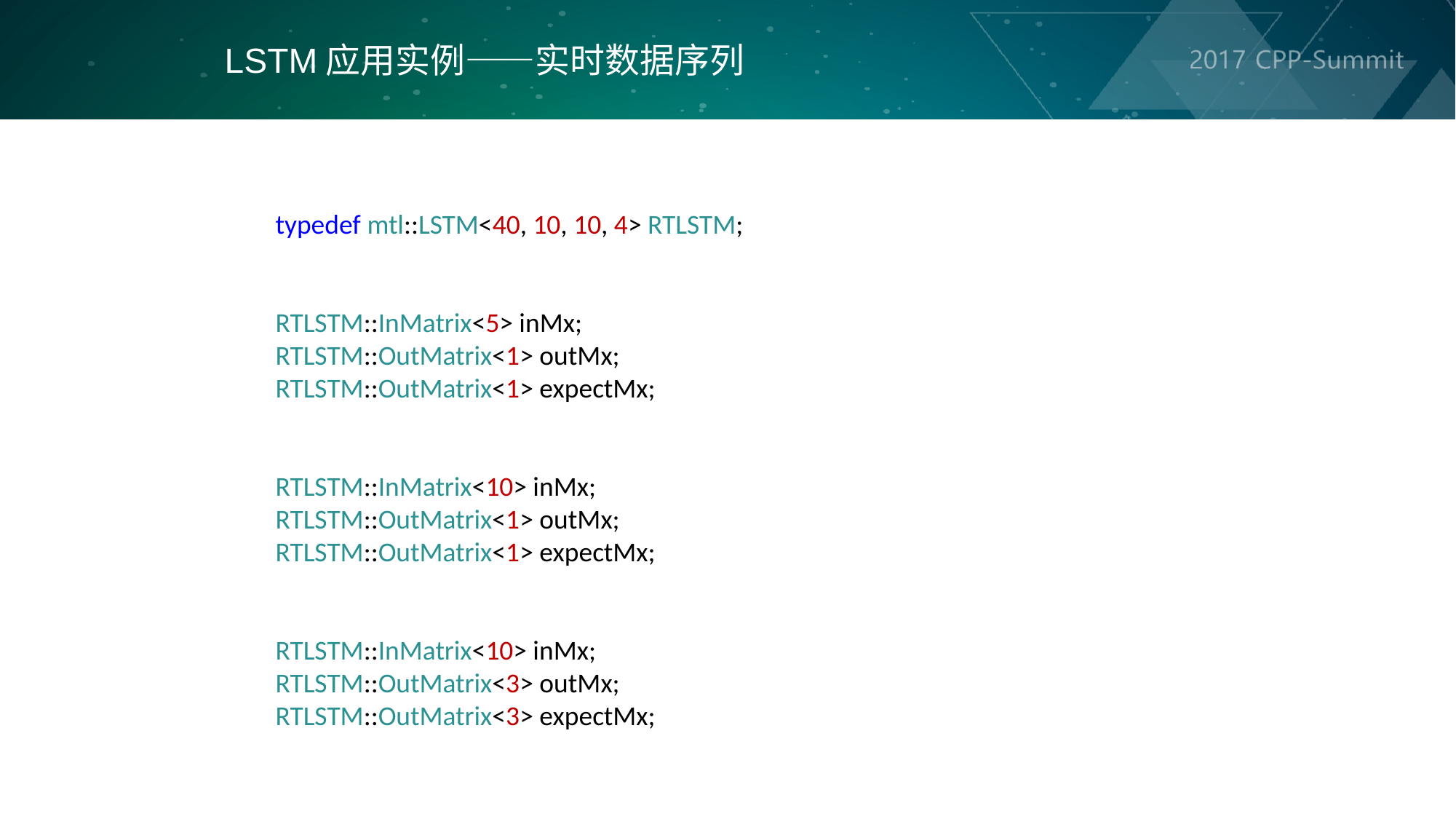

LSTM应用实例——实时数据序列
typedef mtl::LSTM<40, 10, 10, 4> RTLSTM;

RTLSTM::InMatrix<5> inMx;
RTLSTM::OutMatrix<1> outMx;
RTLSTM::OutMatrix<1> expectMx;

RTLSTM::InMatrix<10> inMx;
RTLSTM::OutMatrix<1> outMx;
RTLSTM::OutMatrix<1> expectMx;

RTLSTM::InMatrix<10> inMx;
RTLSTM::OutMatrix<3> outMx;
RTLSTM::OutMatrix<3> expectMx;